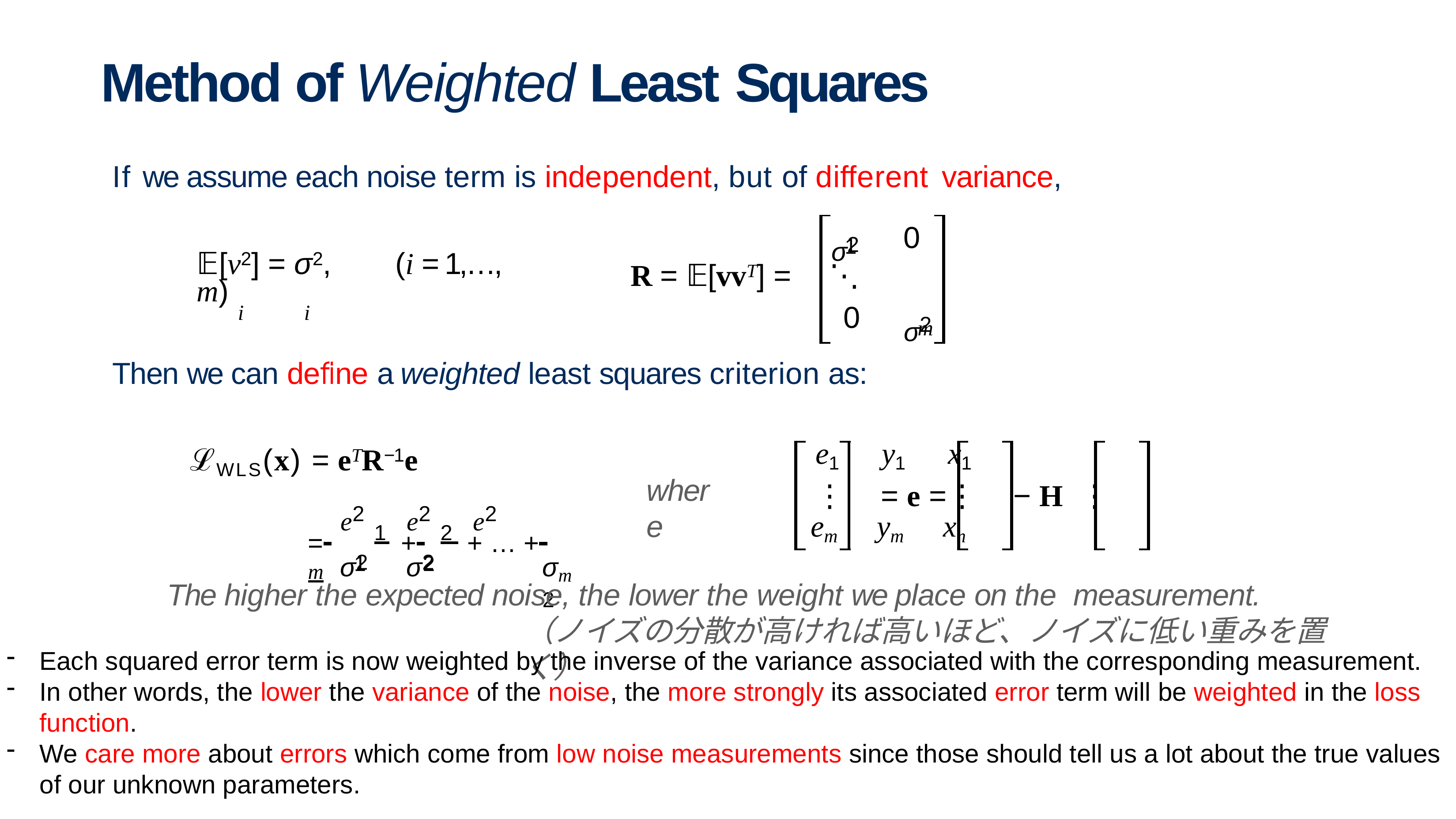

# Method of Weighted Least Squares
If we assume each noise term is independent, but of different variance,
σ2

0
1
R = 𝔼[vvT] =	⋱
𝔼[v2] = σ2,	(i = 1,…, m)
i	i
σ2
0
m

Then we can define a weighted least squares criterion as:
e1	y1	x1
⋮	= e =	⋮	− H	⋮
em	ym	xn
ℒWLS(x) = eTR−1e

where
e2	e2	e2
= 	1   + 	2    + … + 	m
σ2	σ2
σm2
1
2

The higher the expected noise, the lower the weight we place on the  measurement.　（ノイズの分散が高ければ高いほど、ノイズに低い重みを置く）
Each squared error term is now weighted by the inverse of the variance associated with the corresponding measurement.
In other words, the lower the variance of the noise, the more strongly its associated error term will be weighted in the loss function.
We care more about errors which come from low noise measurements since those should tell us a lot about the true values of our unknown parameters.